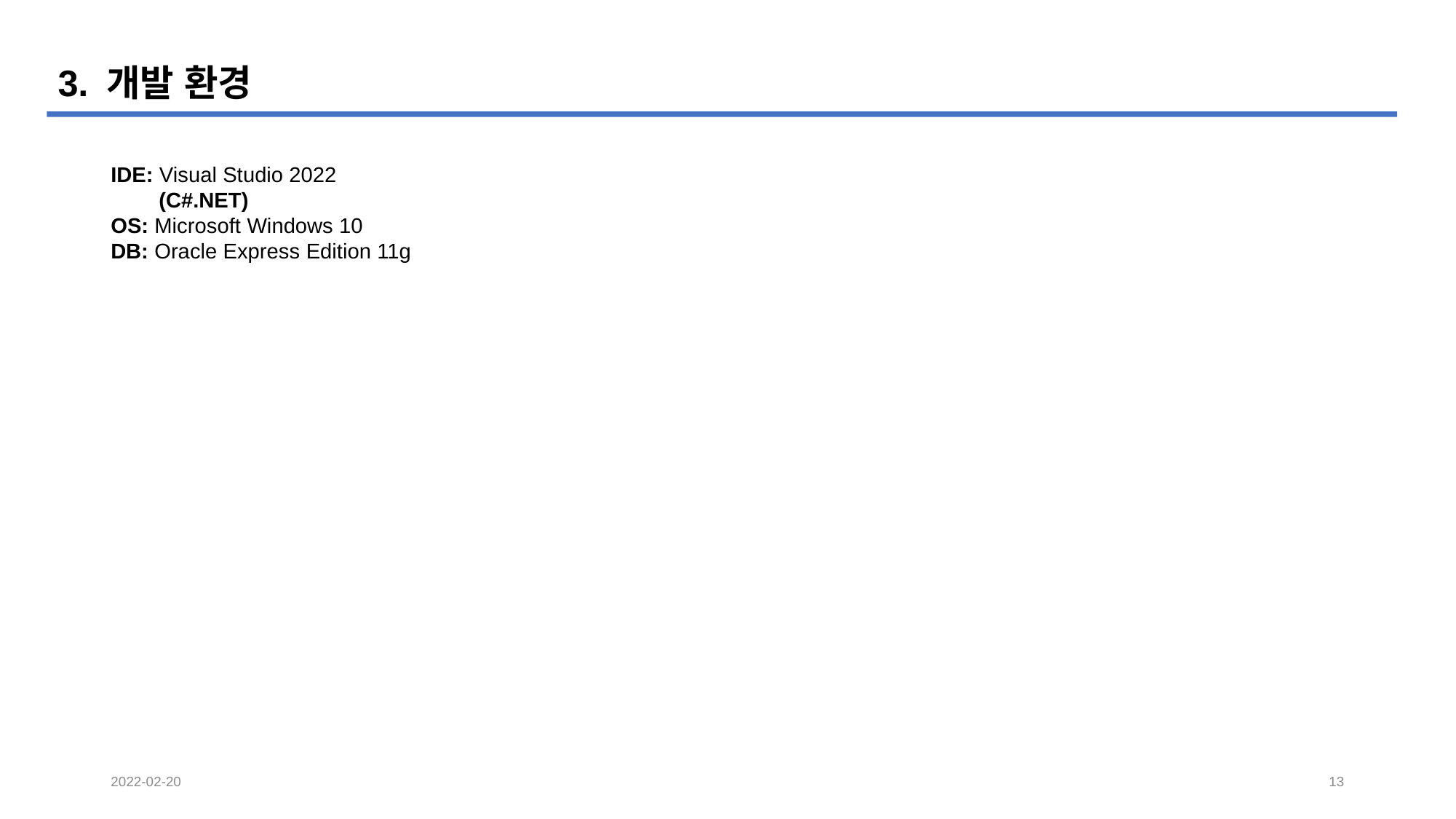

# 3. 개발 환경
IDE: Visual Studio 2022
        (C#.NET)
OS: Microsoft Windows 10
DB: Oracle Express Edition 11g
2022-02-20
13